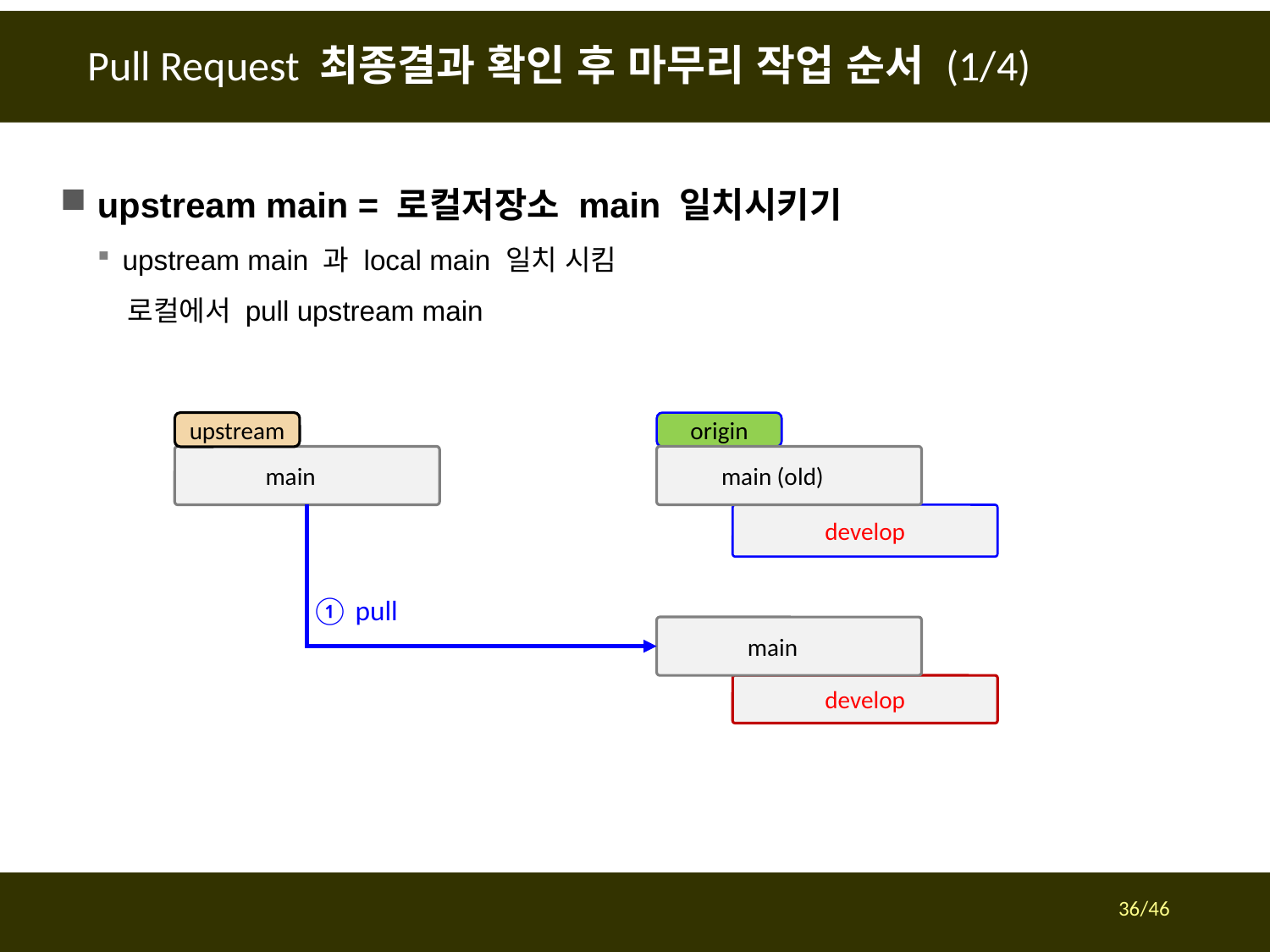

# Pull Request 최종결과 확인 후 마무리 작업 순서 (1/4)
upstream main = 로컬저장소 main 일치시키기
upstream main 과 local main 일치 시킴
   로컬에서 pull upstream main

upstream
origin
main
main (old)
develop
① pull
main
develop
36/46